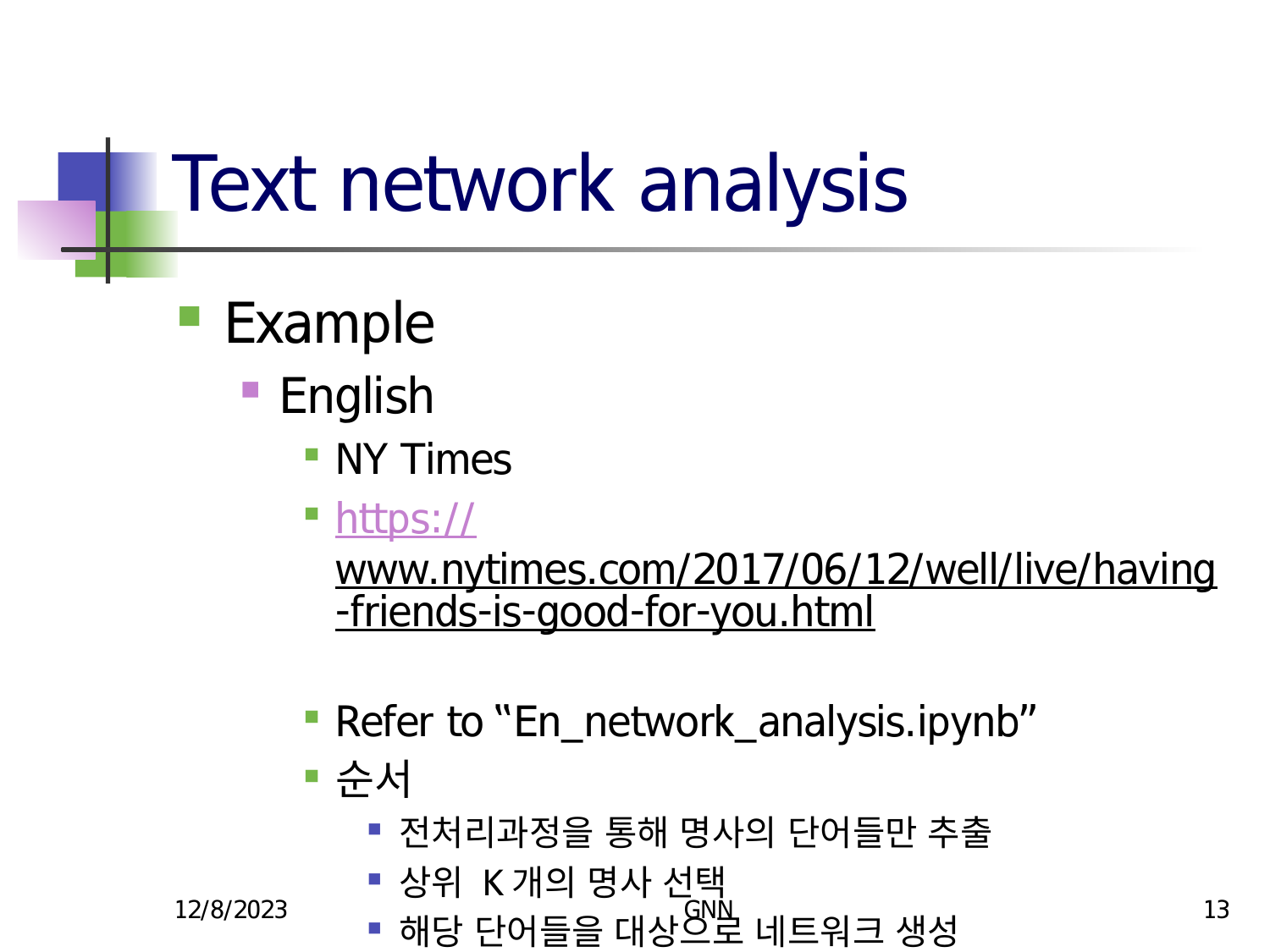

# Text network analysis
Example
English
NY Times
https://www.nytimes.com/2017/06/12/well/live/having-friends-is-good-for-you.html
Refer to “En_network_analysis.ipynb”
순서
전처리과정을 통해 명사의 단어들만 추출
상위 K개의 명사 선택
해당 단어들을 대상으로 네트워크 생성
12/8/2023
GNN
13